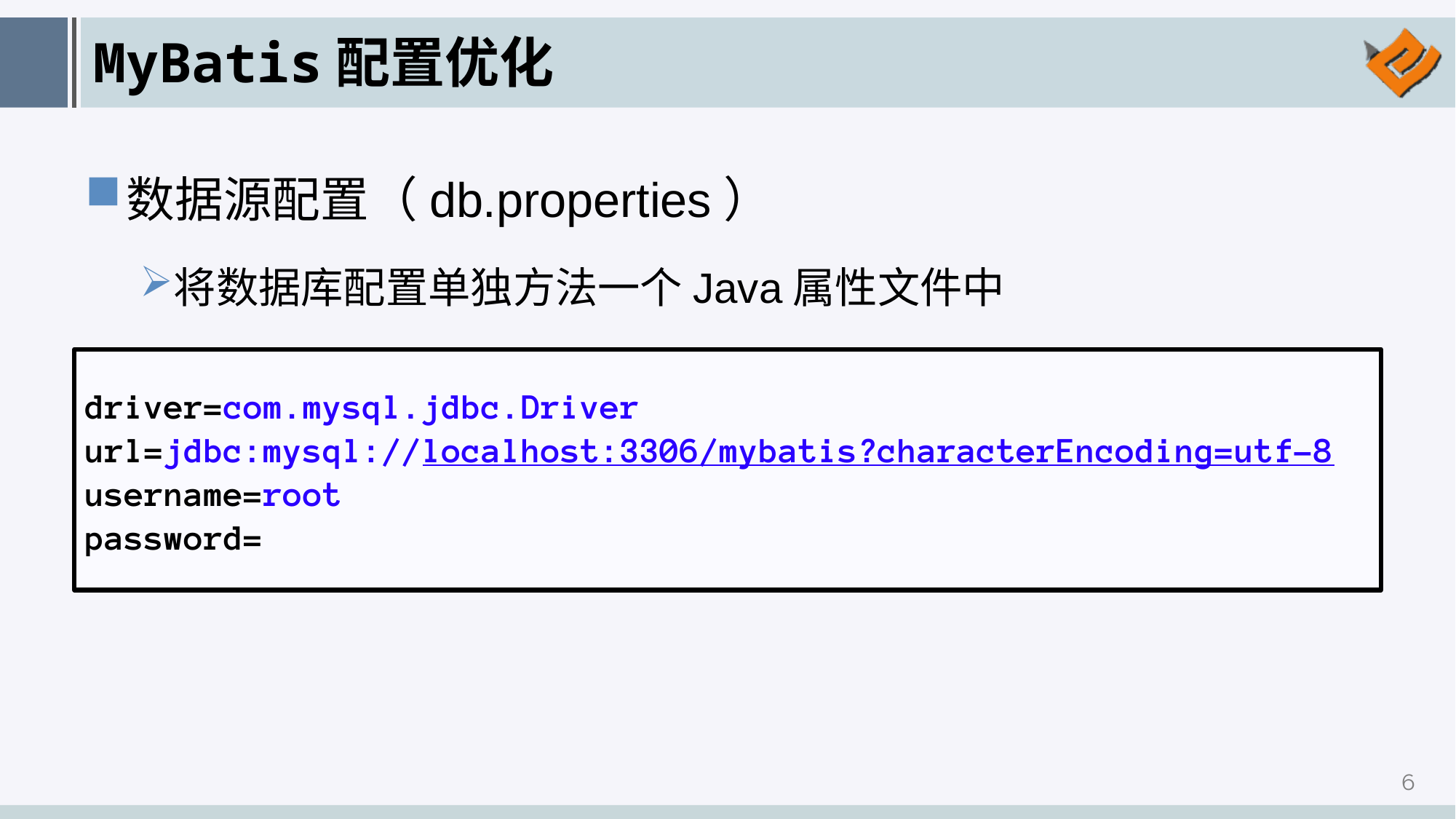

# MyBatis配置优化
数据源配置（db.properties）
将数据库配置单独方法一个Java属性文件中
driver=com.mysql.jdbc.Driver
url=jdbc:mysql://localhost:3306/mybatis?characterEncoding=utf-8
username=root
password=